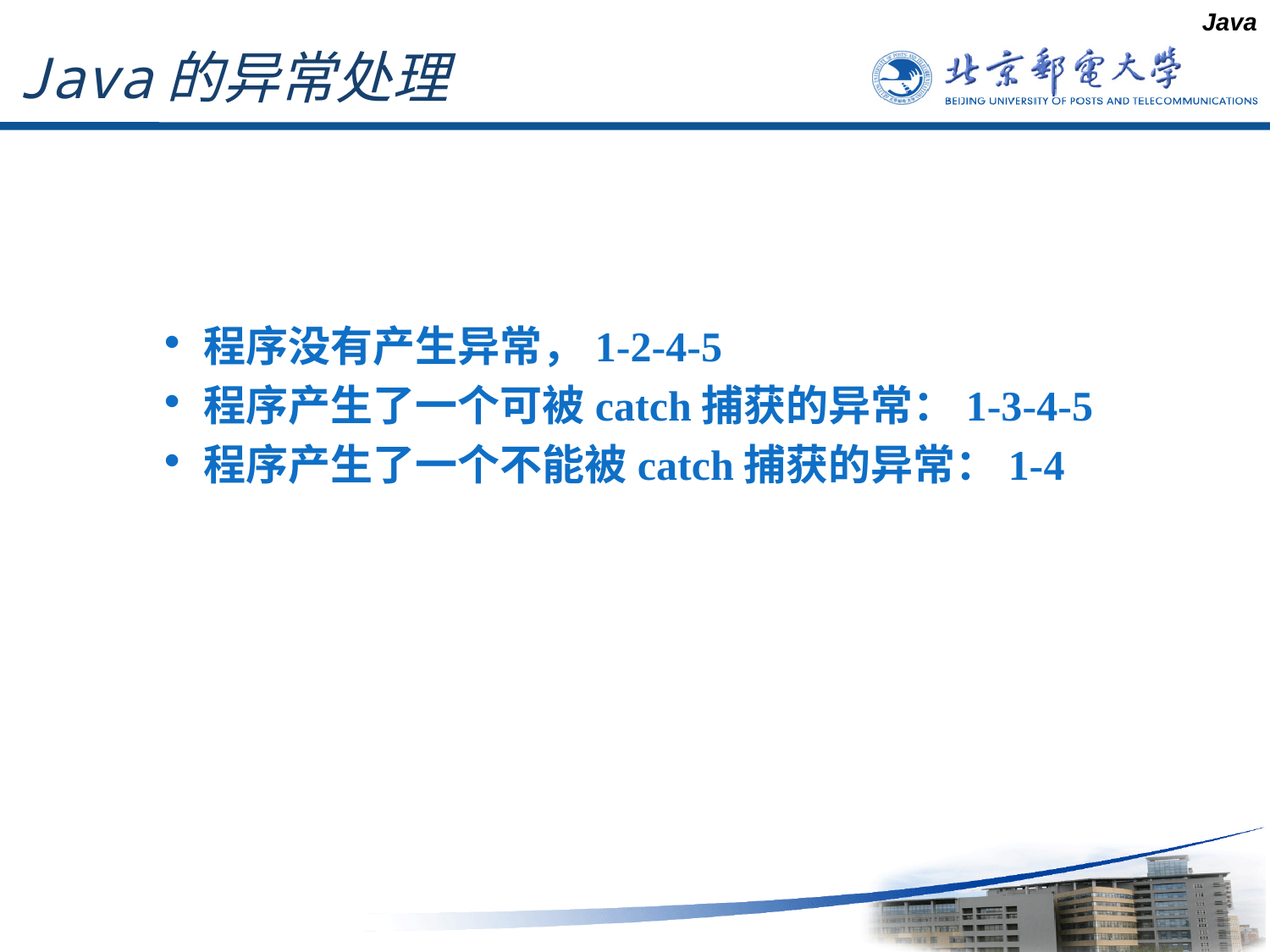

Java
# Java的异常处理

程序没有产生异常，1-2-4-5
程序产生了一个可被catch捕获的异常：1-3-4-5
程序产生了一个不能被catch捕获的异常：1-4